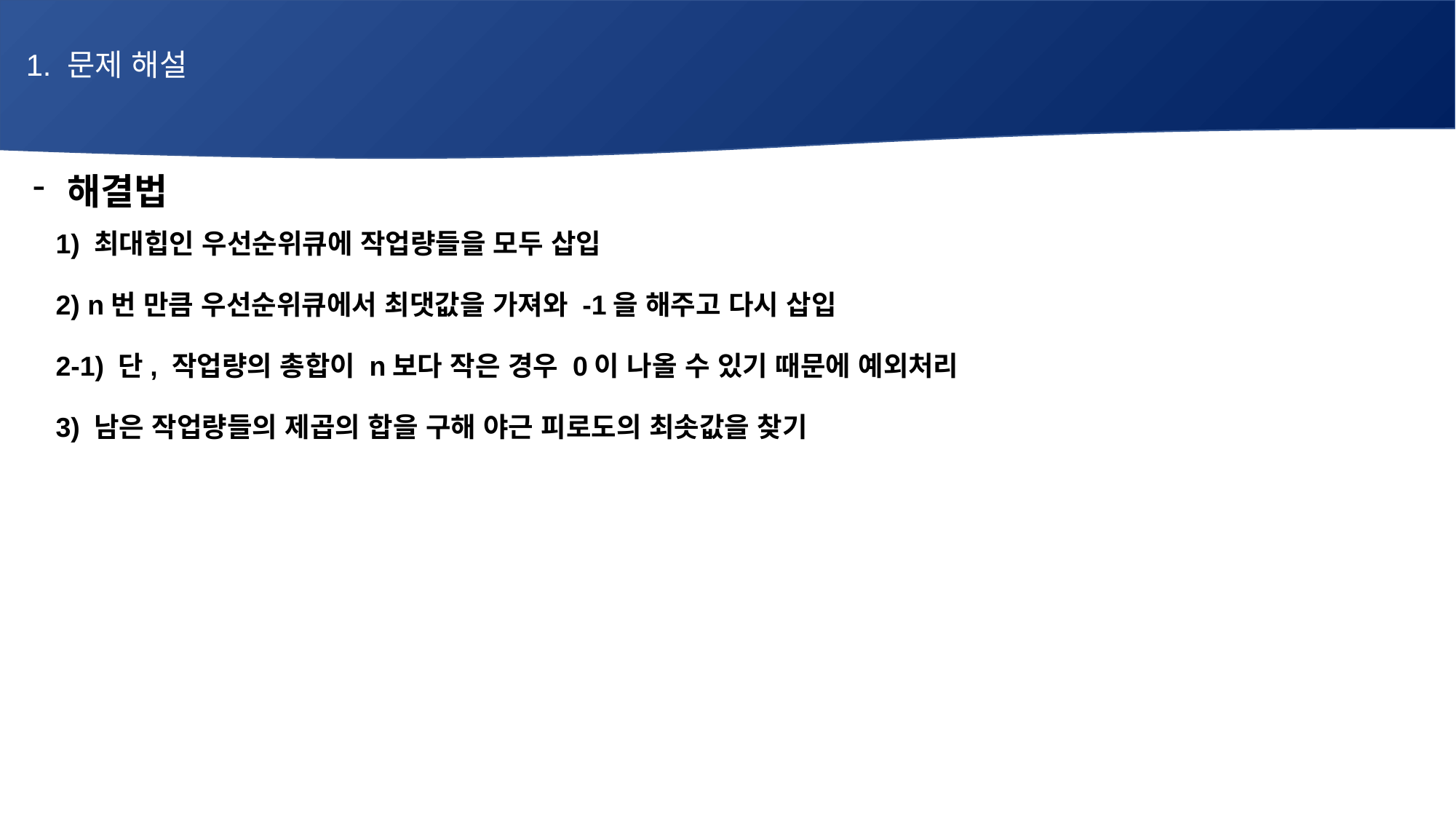

1. 문제 해설
해결법
   1) 최대힙인 우선순위큐에 작업량들을 모두 삽입

   2) n번 만큼 우선순위큐에서 최댓값을 가져와 -1을 해주고 다시 삽입

   2-1) 단, 작업량의 총합이 n보다 작은 경우 0이 나올 수 있기 때문에 예외처리

   3) 남은 작업량들의 제곱의 합을 구해 야근 피로도의 최솟값을 찾기